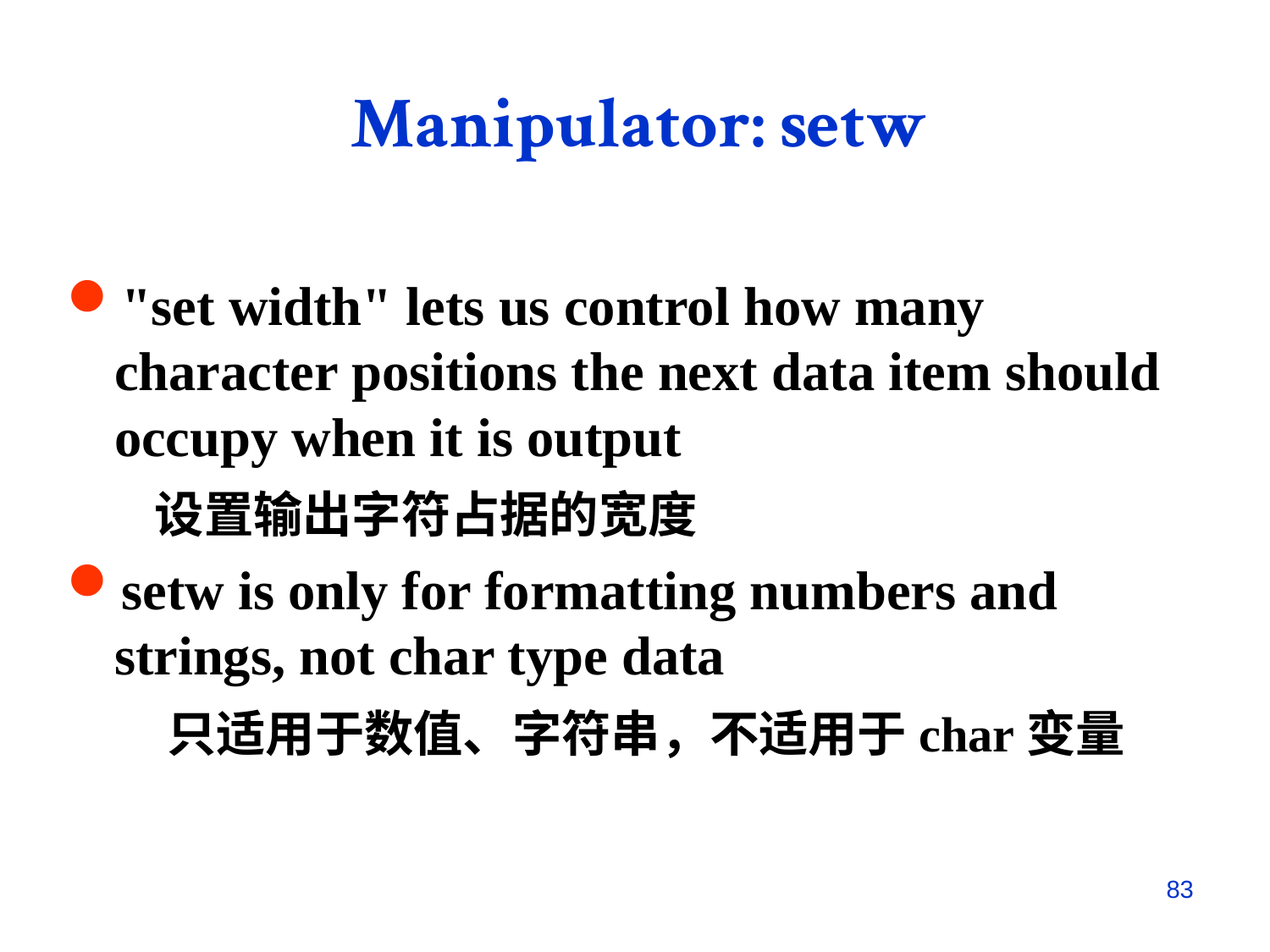

Manipulator: setw
"set width" lets us control how many character positions the next data item should occupy when it is output
      设置输出字符占据的宽度
setw is only for formatting numbers and strings, not char type data
       只适用于数值、字符串，不适用于char变量
83